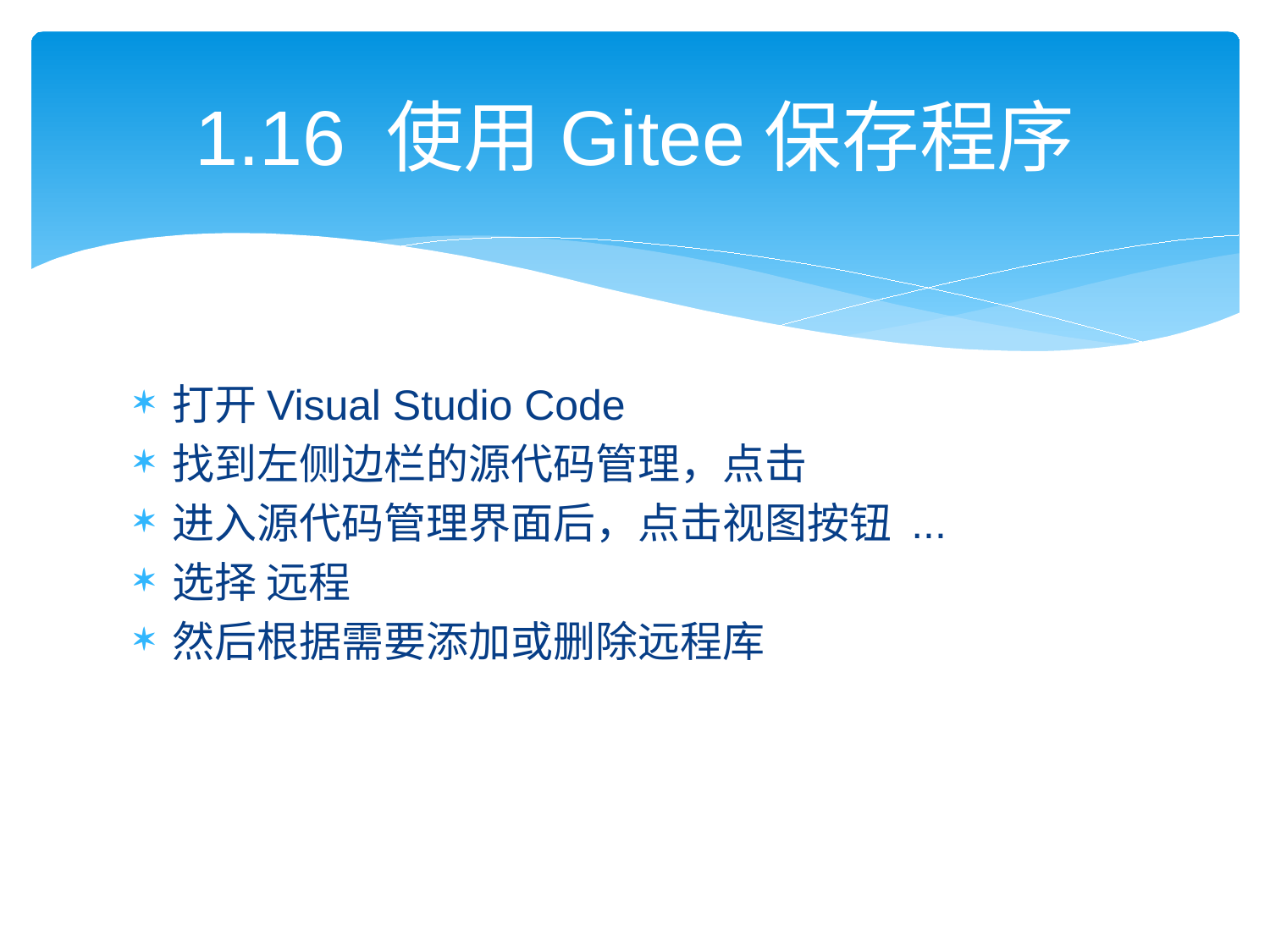

# 1.16 使用Gitee保存程序
打开Visual Studio Code
找到左侧边栏的源代码管理，点击
进入源代码管理界面后，点击视图按钮 ...
选择 远程
然后根据需要添加或删除远程库